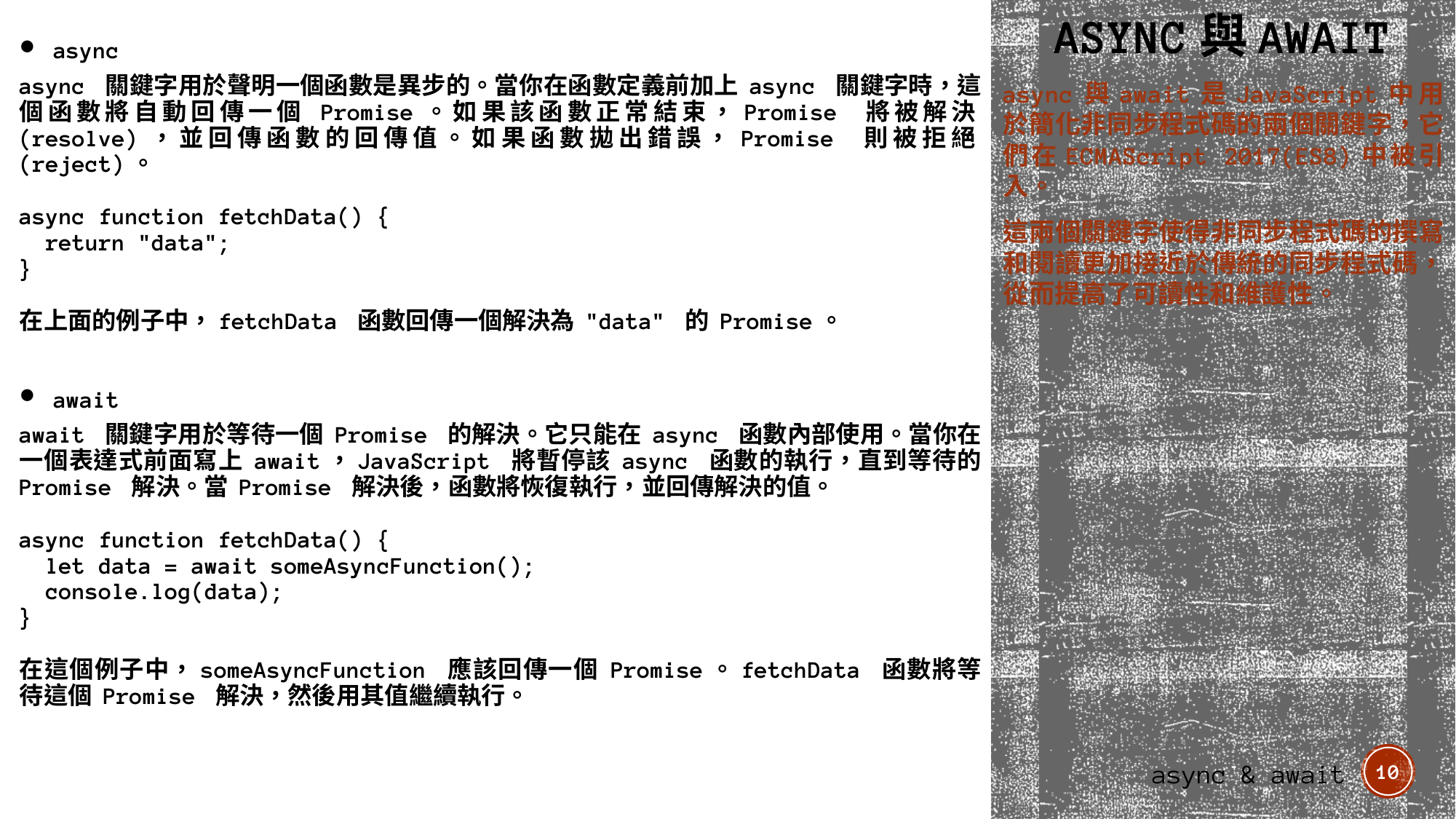

# async與await

async
async 關鍵字用於聲明一個函數是異步的。當你在函數定義前加上 async 關鍵字時，這個函數將自動回傳一個 Promise。如果該函數正常結束，Promise 將被解決(resolve)，並回傳函數的回傳值。如果函數拋出錯誤，Promise 則被拒絕(reject)。

async function fetchData() {
  return "data";
}

在上面的例子中，fetchData 函數回傳一個解決為 "data" 的 Promise。

await
await 關鍵字用於等待一個 Promise 的解決。它只能在 async 函數內部使用。當你在一個表達式前面寫上 await，JavaScript 將暫停該 async 函數的執行，直到等待的 Promise 解決。當 Promise 解決後，函數將恢復執行，並回傳解決的值。

async function fetchData() {
  let data = await someAsyncFunction();
  console.log(data);
}

在這個例子中，someAsyncFunction 應該回傳一個 Promise。fetchData 函數將等待這個 Promise 解決，然後用其值繼續執行。

async與await是JavaScript中用於簡化非同步程式碼的兩個關鍵字，它們在ECMAScript 2017(ES8)中被引入。
這兩個關鍵字使得非同步程式碼的撰寫和閱讀更加接近於傳統的同步程式碼，從而提高了可讀性和維護性。
10
async & await